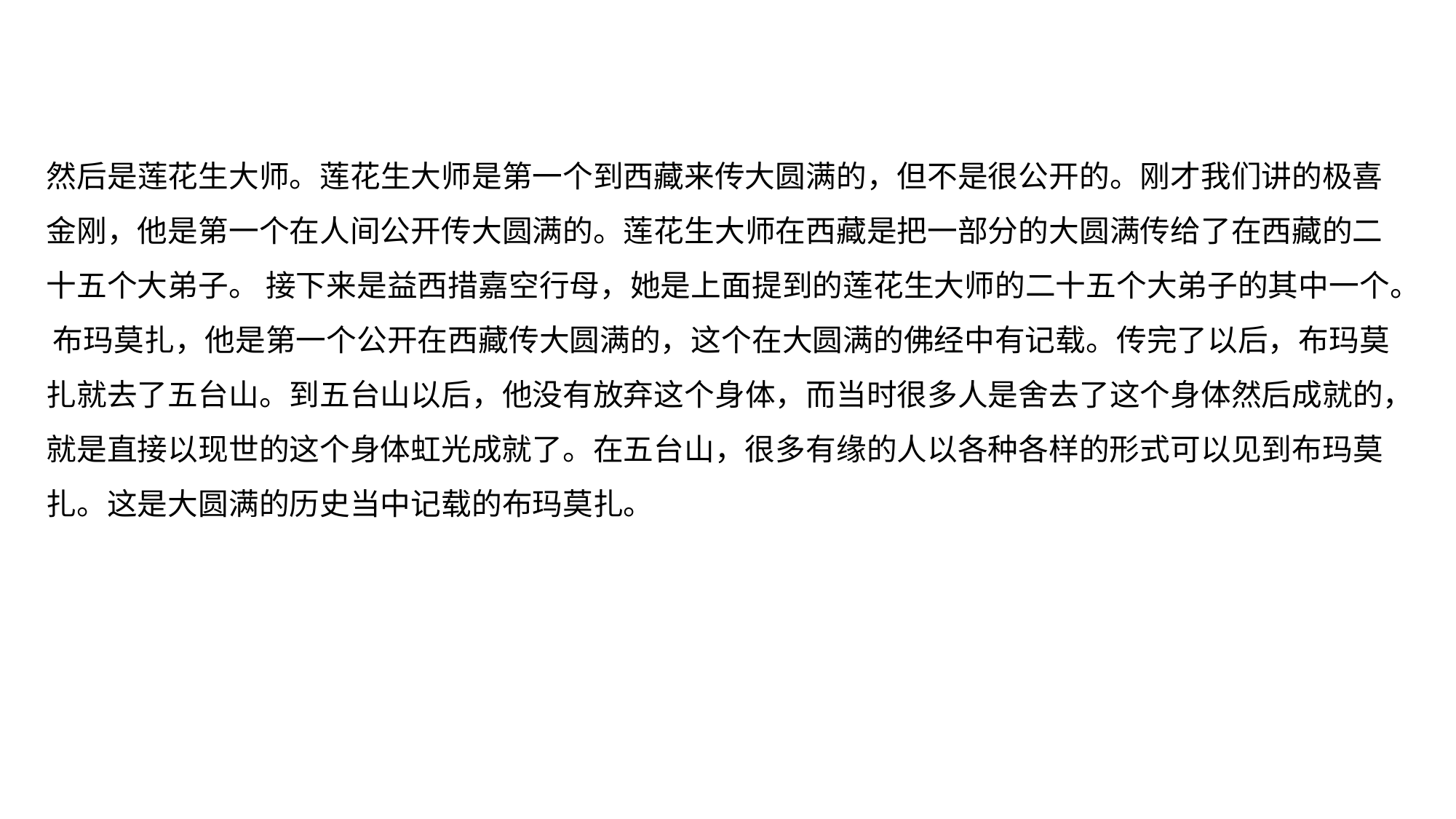

然后是莲花生大师。莲花生大师是第一个到西藏来传大圆满的，但不是很公开的。刚才我们讲的极喜金刚，他是第一个在人间公开传大圆满的。莲花生大师在西藏是把一部分的大圆满传给了在西藏的二十五个大弟子。 接下来是益西措嘉空行母，她是上面提到的莲花生大师的二十五个大弟子的其中一个。 布玛莫扎，他是第一个公开在西藏传大圆满的，这个在大圆满的佛经中有记载。传完了以后，布玛莫扎就去了五台山。到五台山以后，他没有放弃这个身体，而当时很多人是舍去了这个身体然后成就的，就是直接以现世的这个身体虹光成就了。在五台山，很多有缘的人以各种各样的形式可以见到布玛莫扎。这是大圆满的历史当中记载的布玛莫扎。